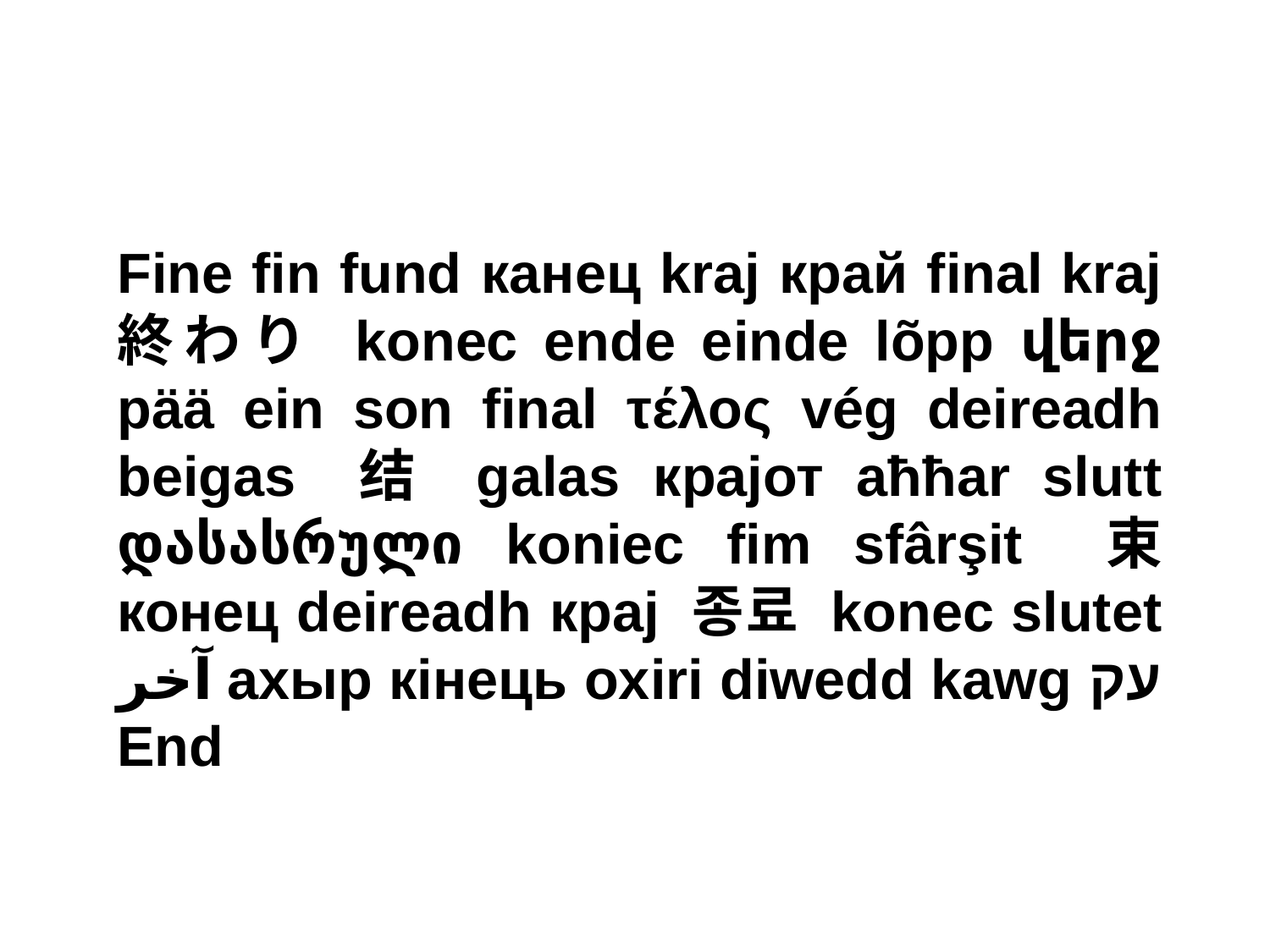

Fine fin fund канец kraj край final kraj 終わり konec ende einde lõpp վերջ pää ein son final τέλος vég deireadh beigas 结 galas крајот aħħar slutt დასასრული koniec fim sfârşit 束 конец deireadh крај 종료 konec slutet آخر ахыр кінець oxiri diwedd kawg עק End